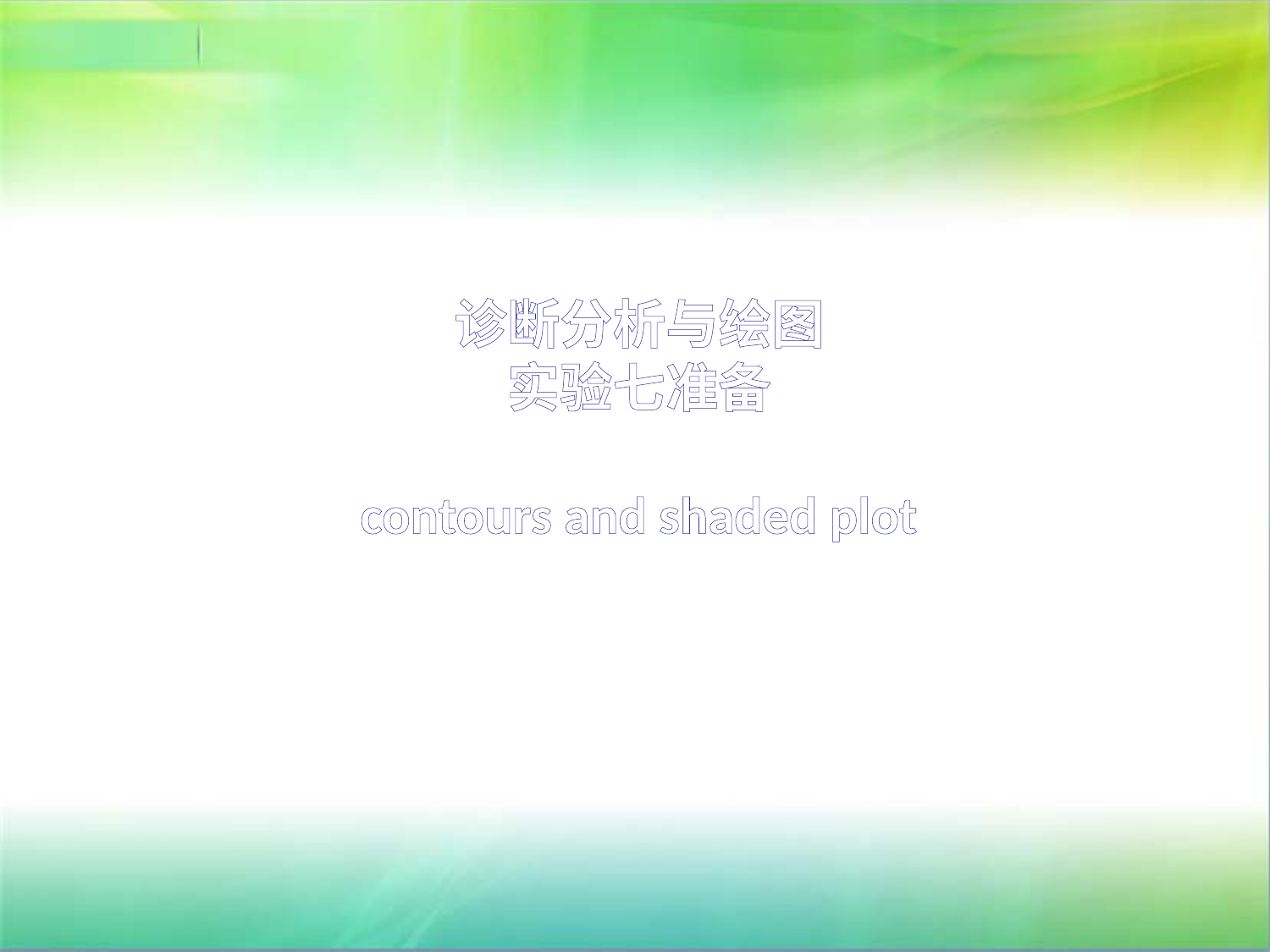

# 诊断分析与绘图 实验七准备 contours and shaded plot